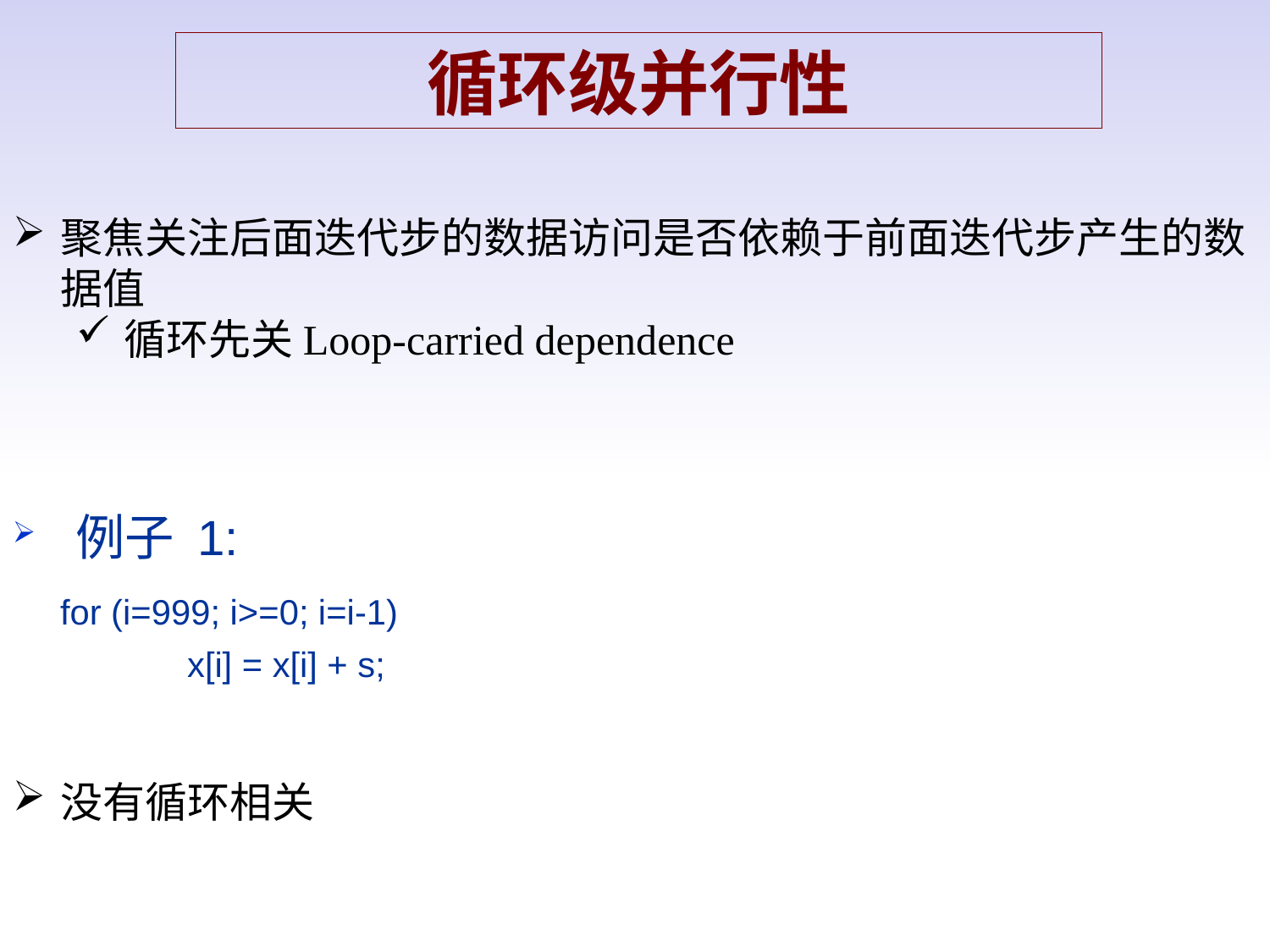

循环级并行性
聚焦关注后面迭代步的数据访问是否依赖于前面迭代步产生的数据值
循环先关Loop-carried dependence
例子 1:
	for (i=999; i>=0; i=i-1)
		x[i] = x[i] + s;
没有循环相关